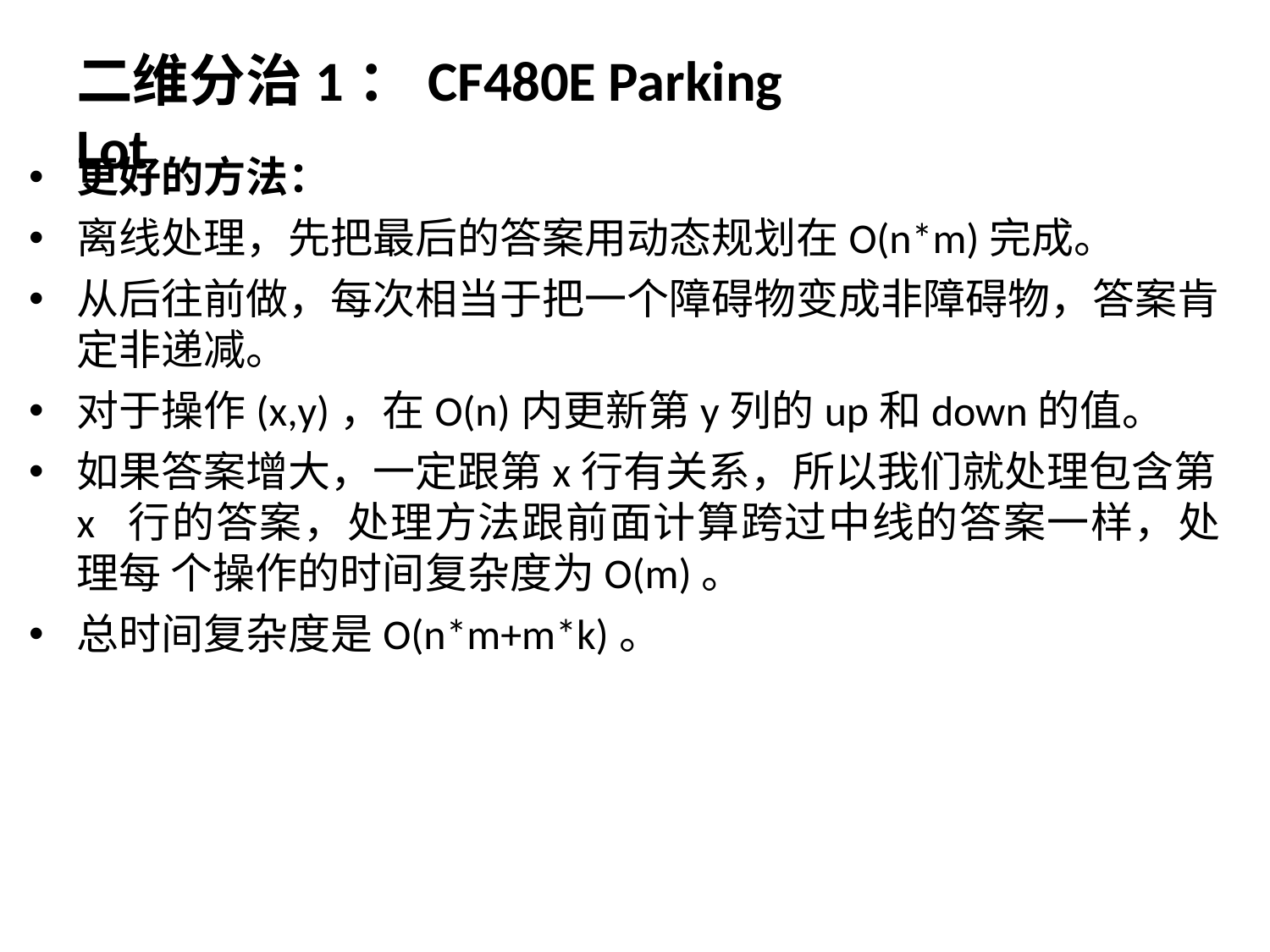

# 二维分治1：CF480E Parking Lot
更好的方法：
离线处理，先把最后的答案用动态规划在O(n*m)完成。
从后往前做，每次相当于把一个障碍物变成非障碍物，答案肯 定非递减。
对于操作(x,y)，在O(n)内更新第y列的up和down的值。
如果答案增大，一定跟第x行有关系，所以我们就处理包含第x  行的答案，处理方法跟前面计算跨过中线的答案一样，处理每 个操作的时间复杂度为O(m)。
总时间复杂度是O(n*m+m*k)。